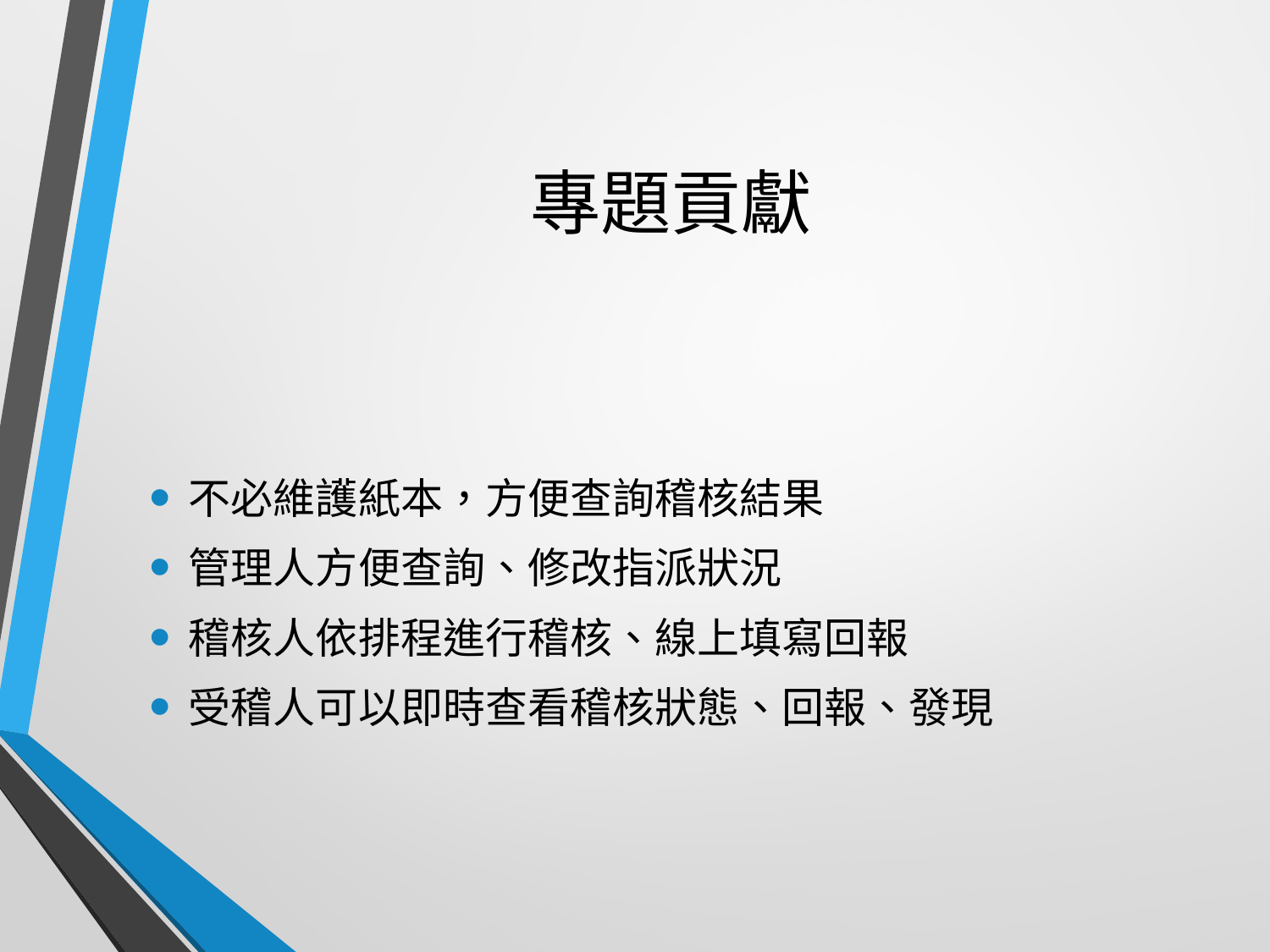

# 專題貢獻
不必維護紙本，方便查詢稽核結果
管理人方便查詢、修改指派狀況
稽核人依排程進行稽核、線上填寫回報
受稽人可以即時查看稽核狀態、回報、發現